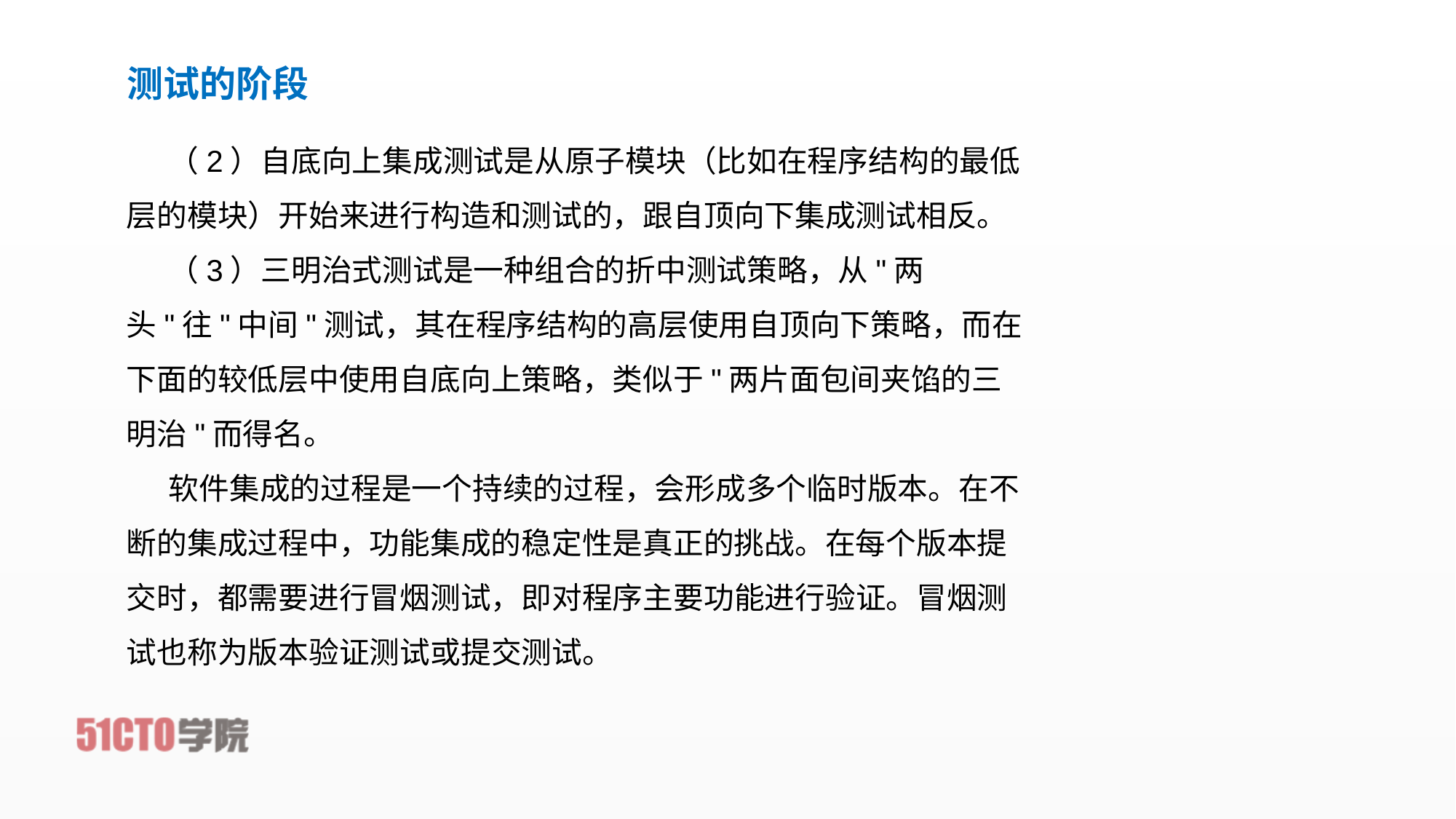

# 测试的阶段
（2）自底向上集成测试是从原子模块（比如在程序结构的最低层的模块）开始来进行构造和测试的，跟自顶向下集成测试相反。
（3）三明治式测试是一种组合的折中测试策略，从"两头"往"中间"测试，其在程序结构的高层使用自顶向下策略，而在下面的较低层中使用自底向上策略，类似于"两片面包间夹馅的三明治"而得名。
软件集成的过程是一个持续的过程，会形成多个临时版本。在不断的集成过程中，功能集成的稳定性是真正的挑战。在每个版本提交时，都需要进行冒烟测试，即对程序主要功能进行验证。冒烟测试也称为版本验证测试或提交测试。